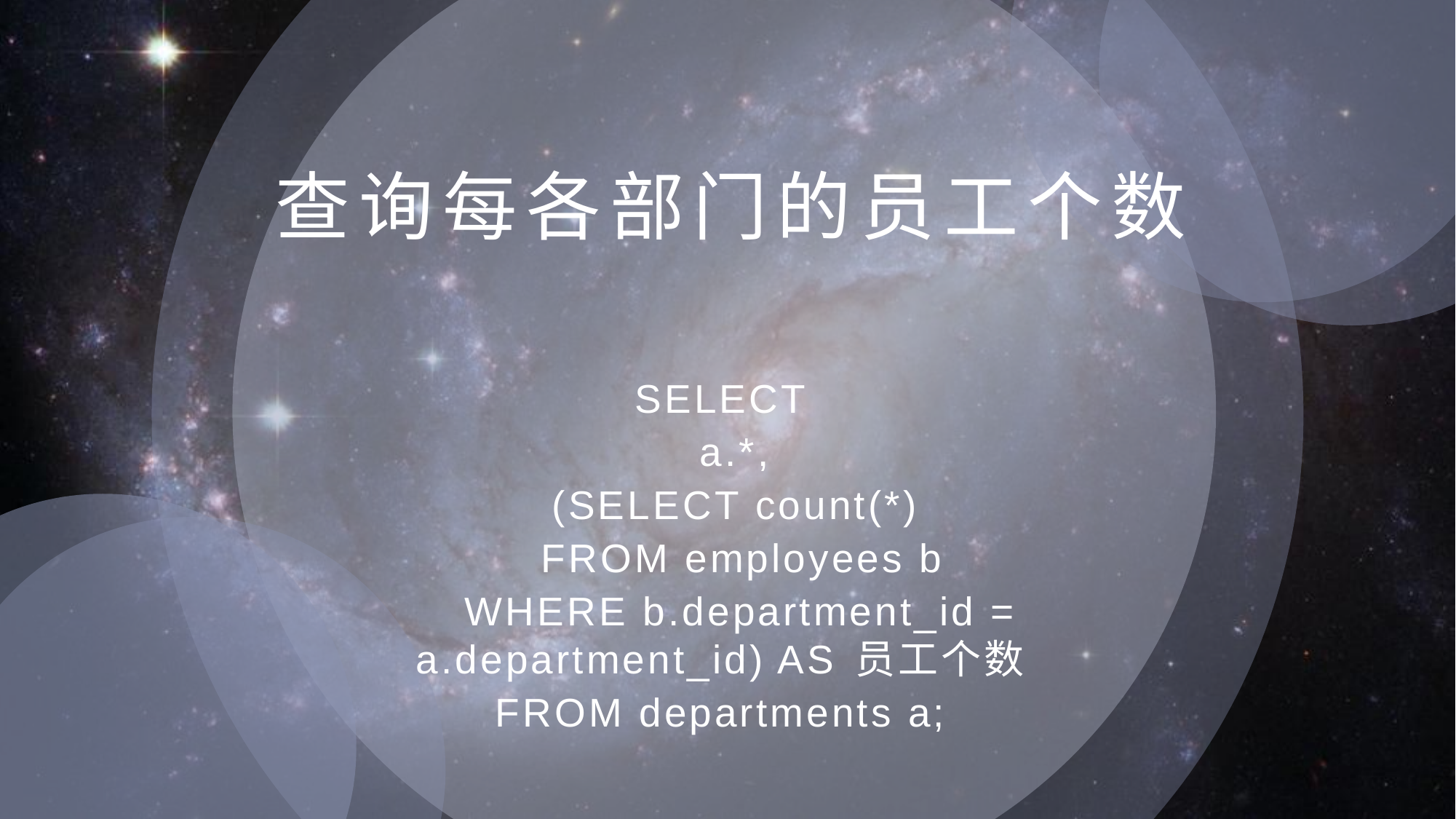

# 查询每各部门的员工个数
SELECT
  a.*,
  (SELECT count(*)
   FROM employees b
   WHERE b.department_id = a.department_id) AS 员工个数
FROM departments a;